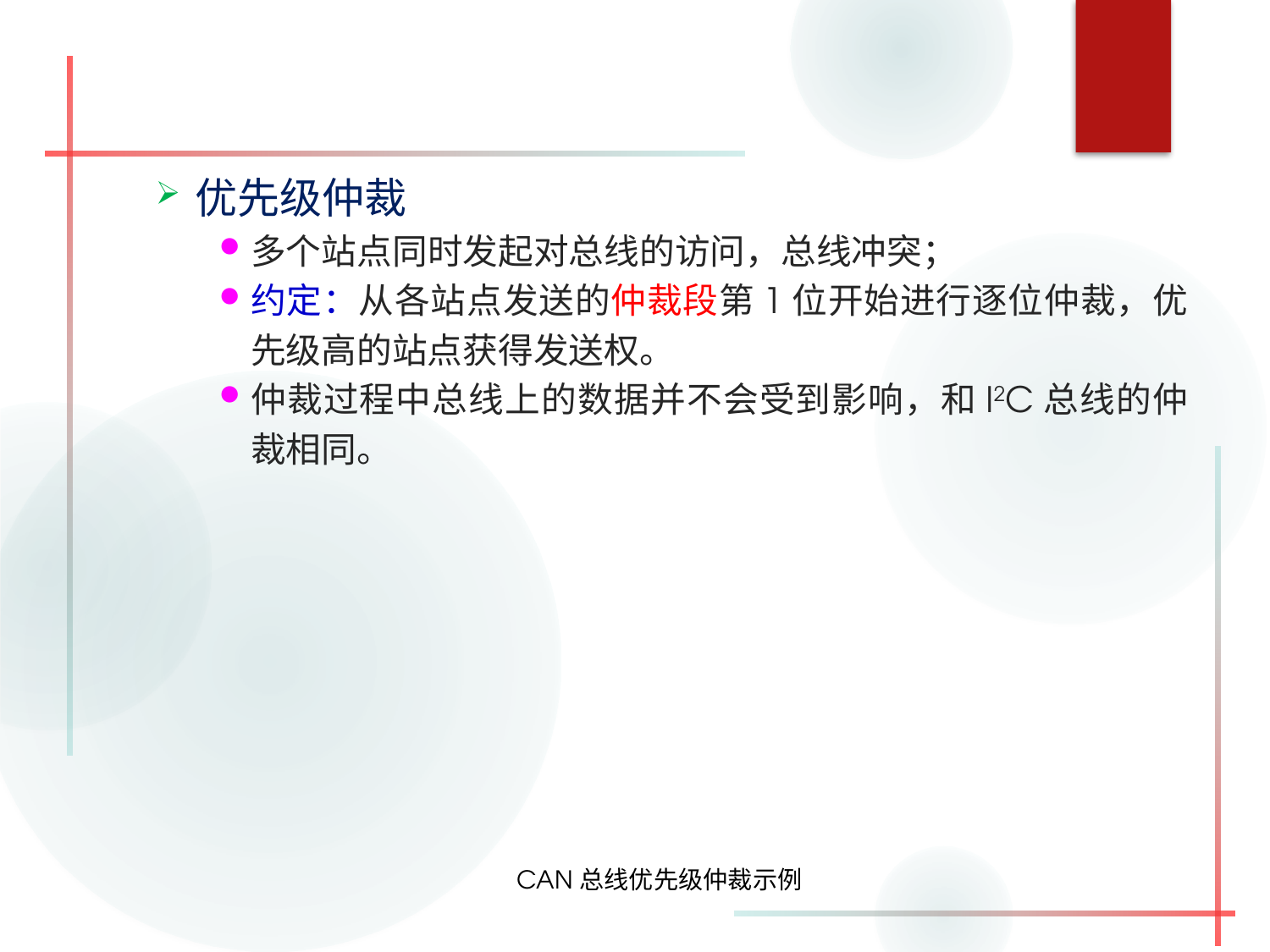

49
#
优先级仲裁
多个站点同时发起对总线的访问，总线冲突；
约定：从各站点发送的仲裁段第1位开始进行逐位仲裁，优先级高的站点获得发送权。
仲裁过程中总线上的数据并不会受到影响，和I2C总线的仲裁相同。
CAN总线优先级仲裁示例